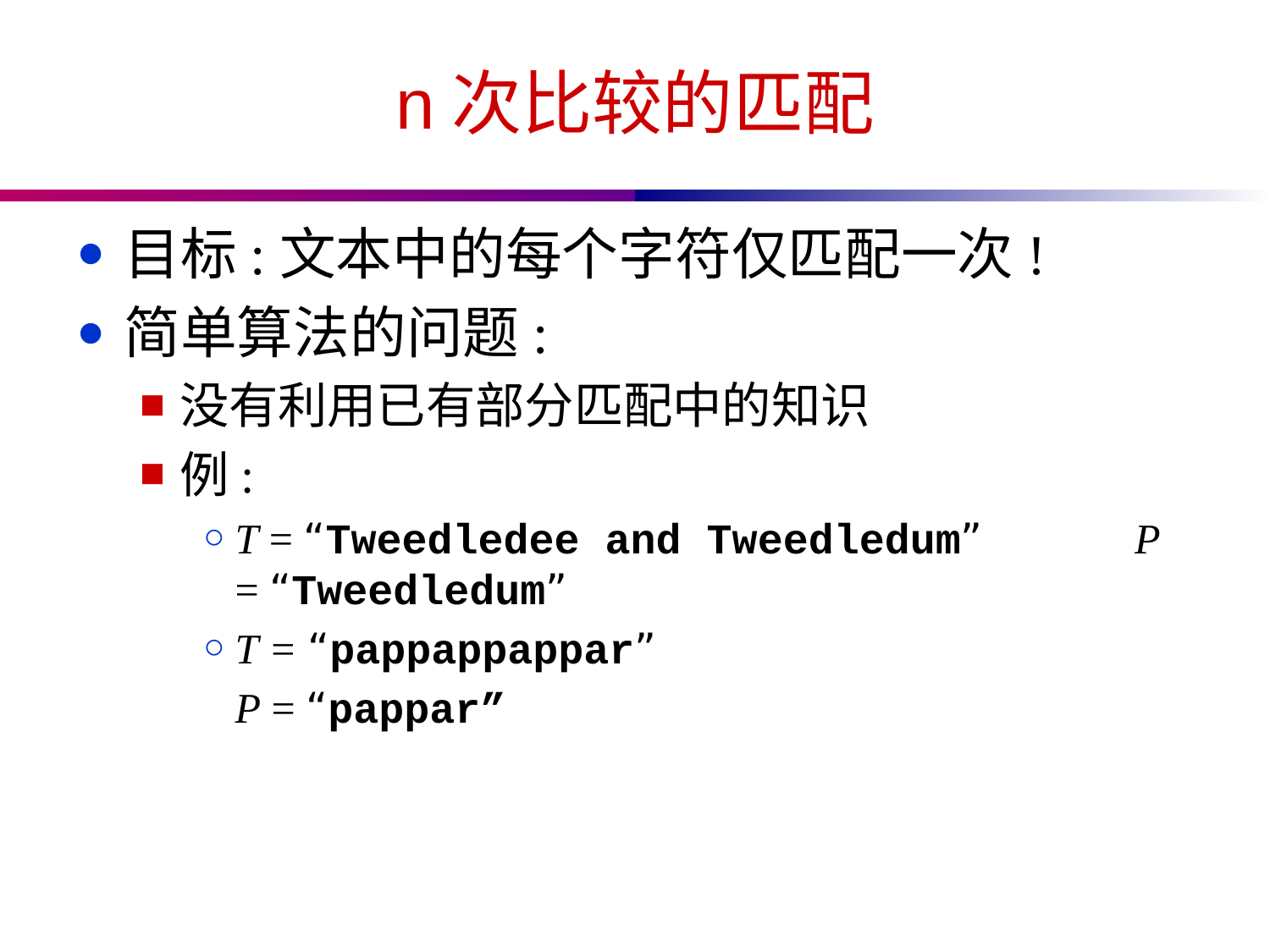

# n次比较的匹配
目标:文本中的每个字符仅匹配一次!
简单算法的问题:
没有利用已有部分匹配中的知识
例:
T = “Tweedledee and Tweedledum” 		 P = “Tweedledum”
T = “pappappappar”
   P = “pappar”